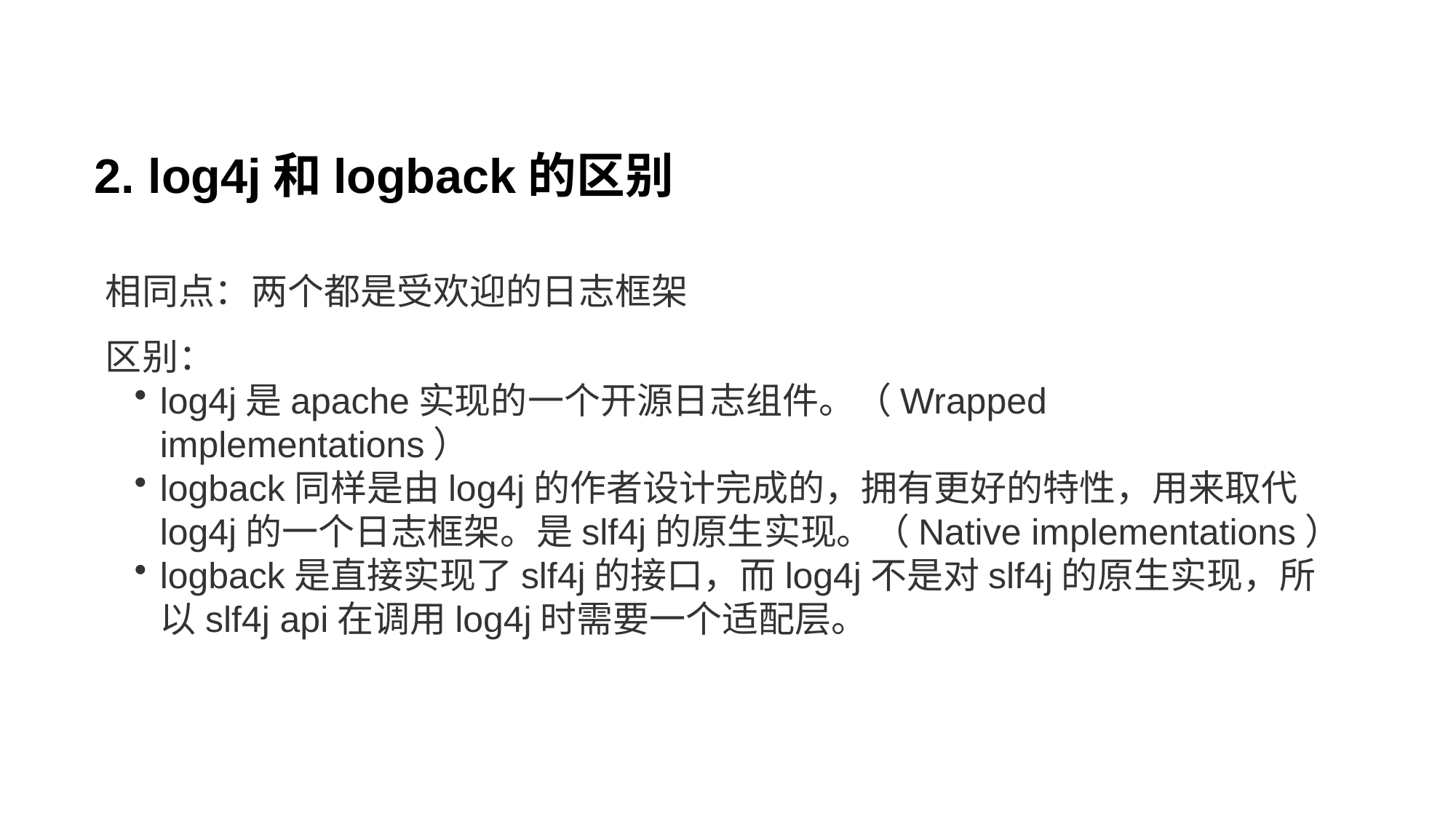

2. log4j和logback的区别
相同点：两个都是受欢迎的日志框架

区别：
log4j是apache实现的一个开源日志组件。（Wrapped implementations）
logback同样是由log4j的作者设计完成的，拥有更好的特性，用来取代log4j的一个日志框架。是slf4j的原生实现。（Native implementations）
logback是直接实现了slf4j的接口，而log4j不是对slf4j的原生实现，所以slf4j api在调用log4j时需要一个适配层。